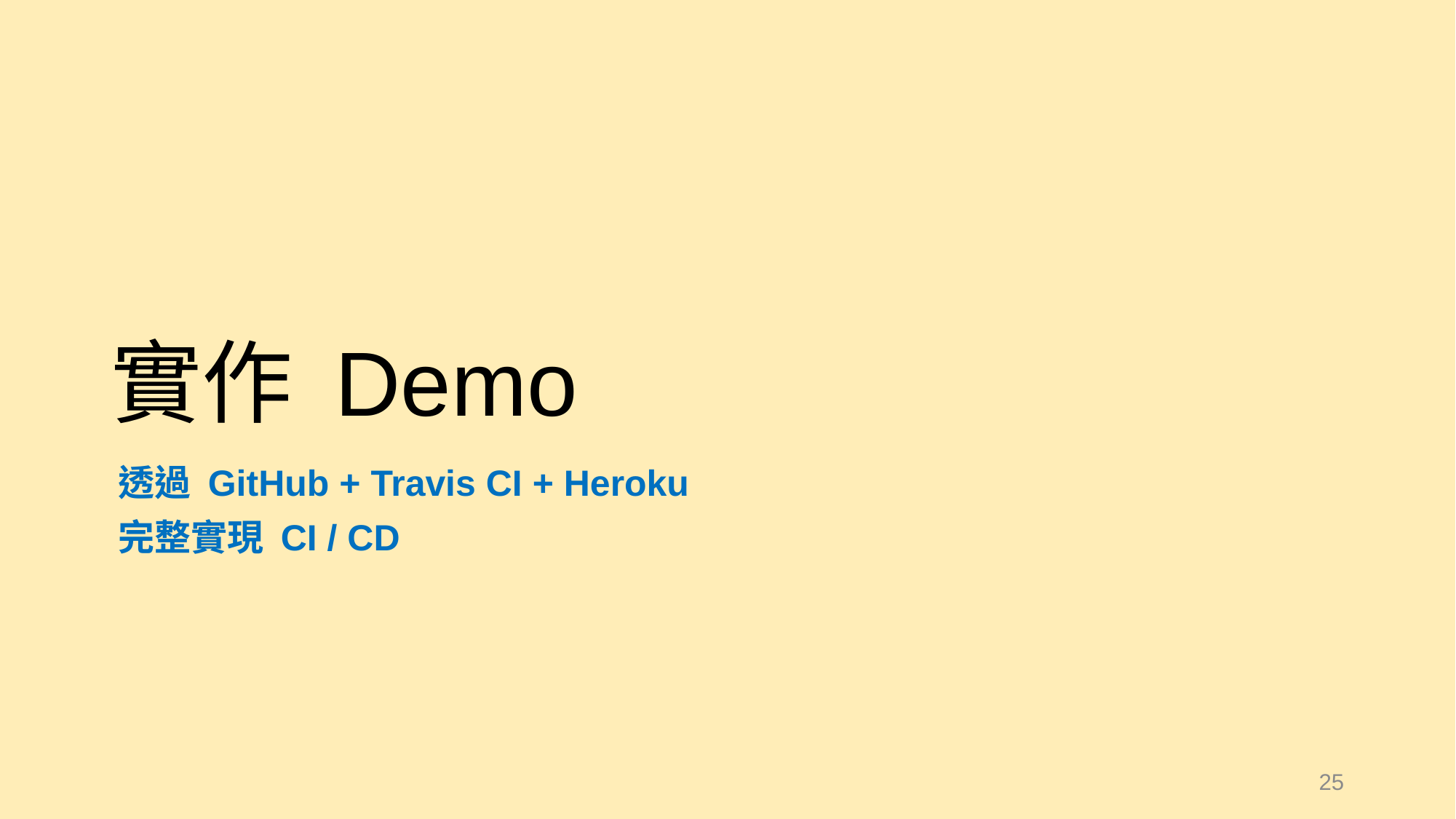

# 實作 Demo
透過 GitHub + Travis CI + Heroku
完整實現 CI / CD
25